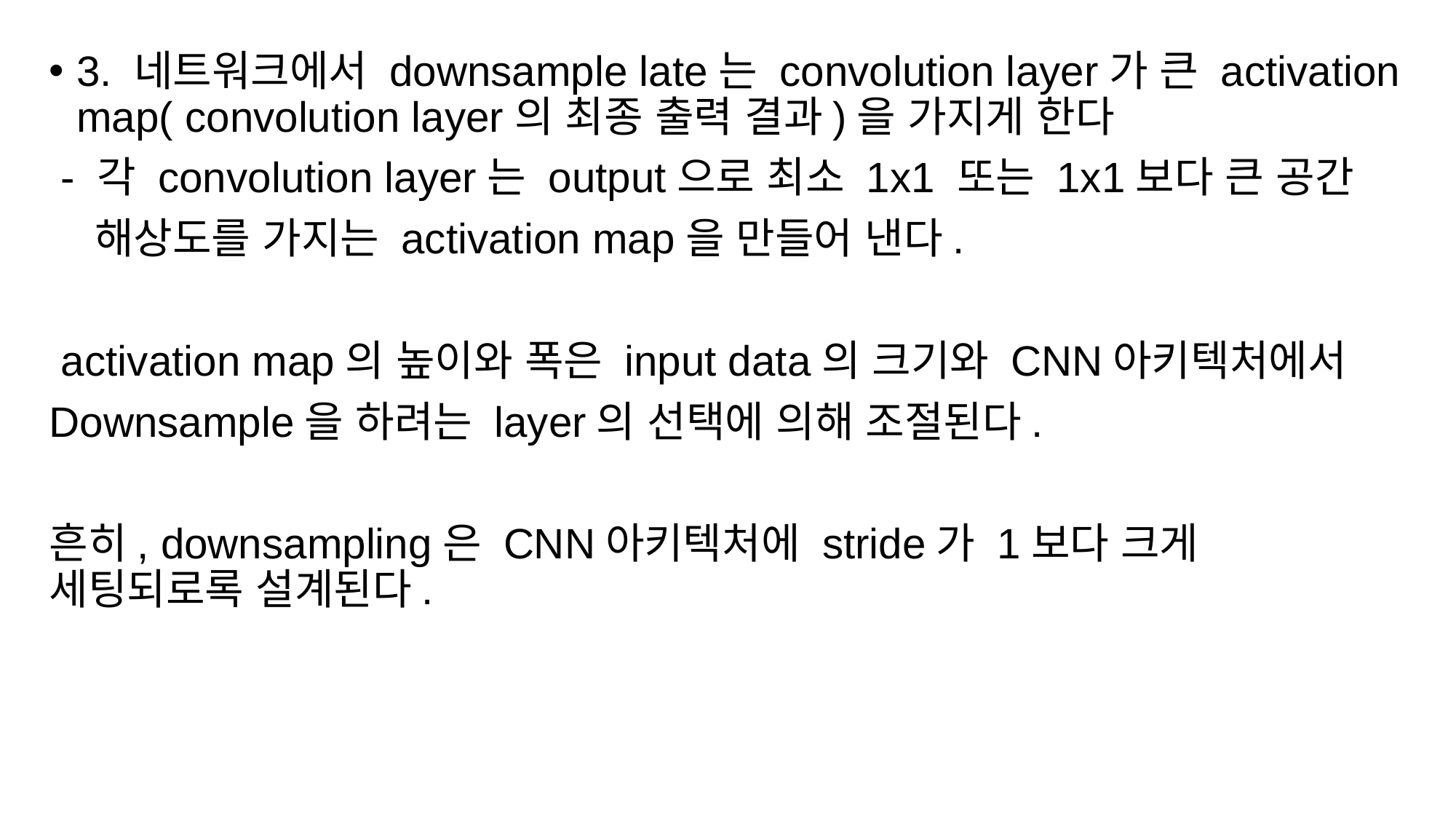

3. 네트워크에서 downsample late는 convolution layer가 큰 activation map( convolution layer의 최종 출력 결과)을 가지게 한다
 - 각 convolution layer는 output으로 최소 1x1 또는 1x1보다 큰 공간
   해상도를 가지는 activation map을 만들어 낸다.

 activation map의 높이와 폭은 input data의 크기와 CNN아키텍처에서
Downsample을 하려는 layer의 선택에 의해 조절된다.

흔히, downsampling은 CNN아키텍처에 stride가 1보다 크게 세팅되로록 설계된다.